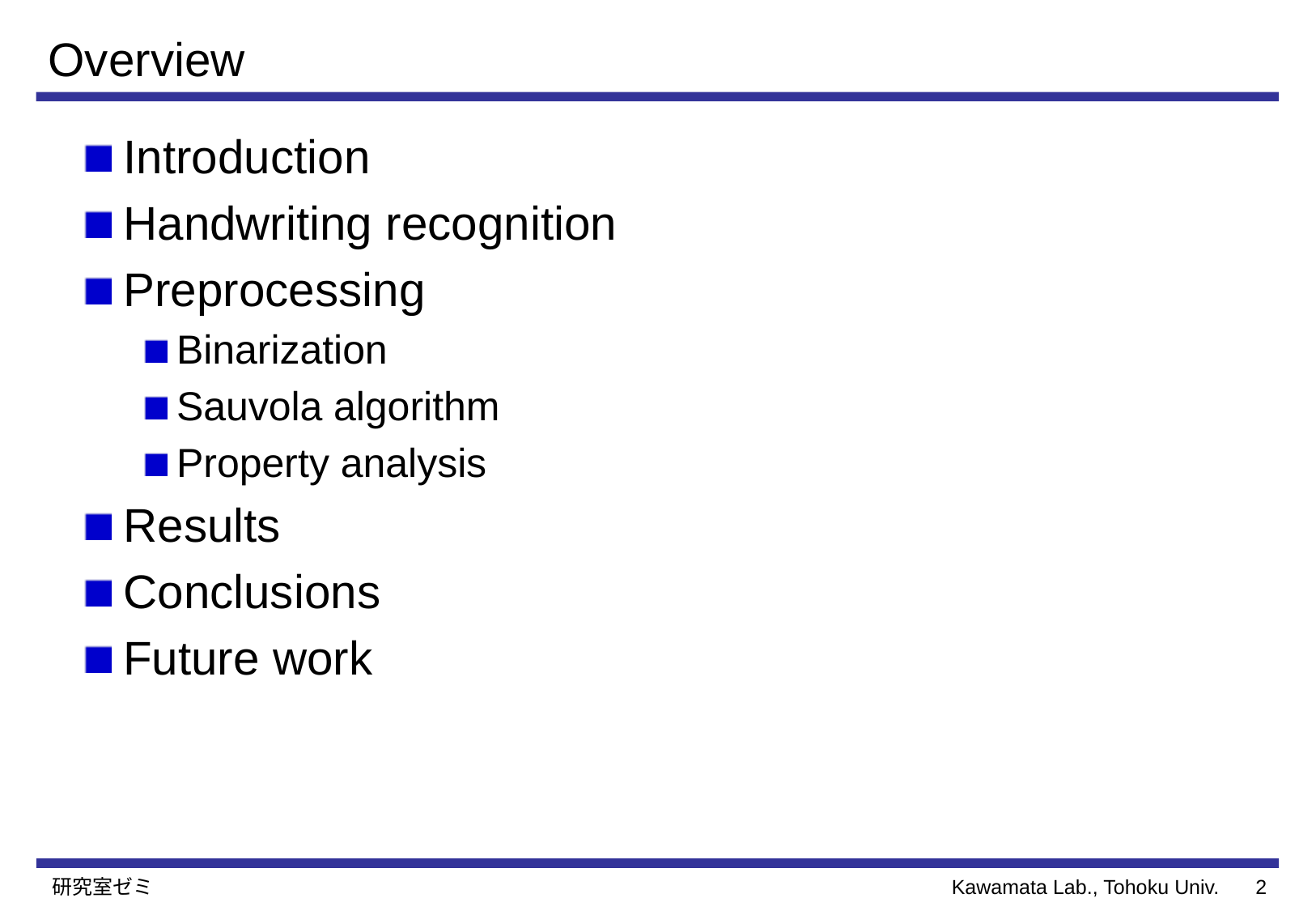

# Overview
Introduction
Handwriting recognition
Preprocessing
Binarization
Sauvola algorithm
Property analysis
Results
Conclusions
Future work

研究室ゼミ
2